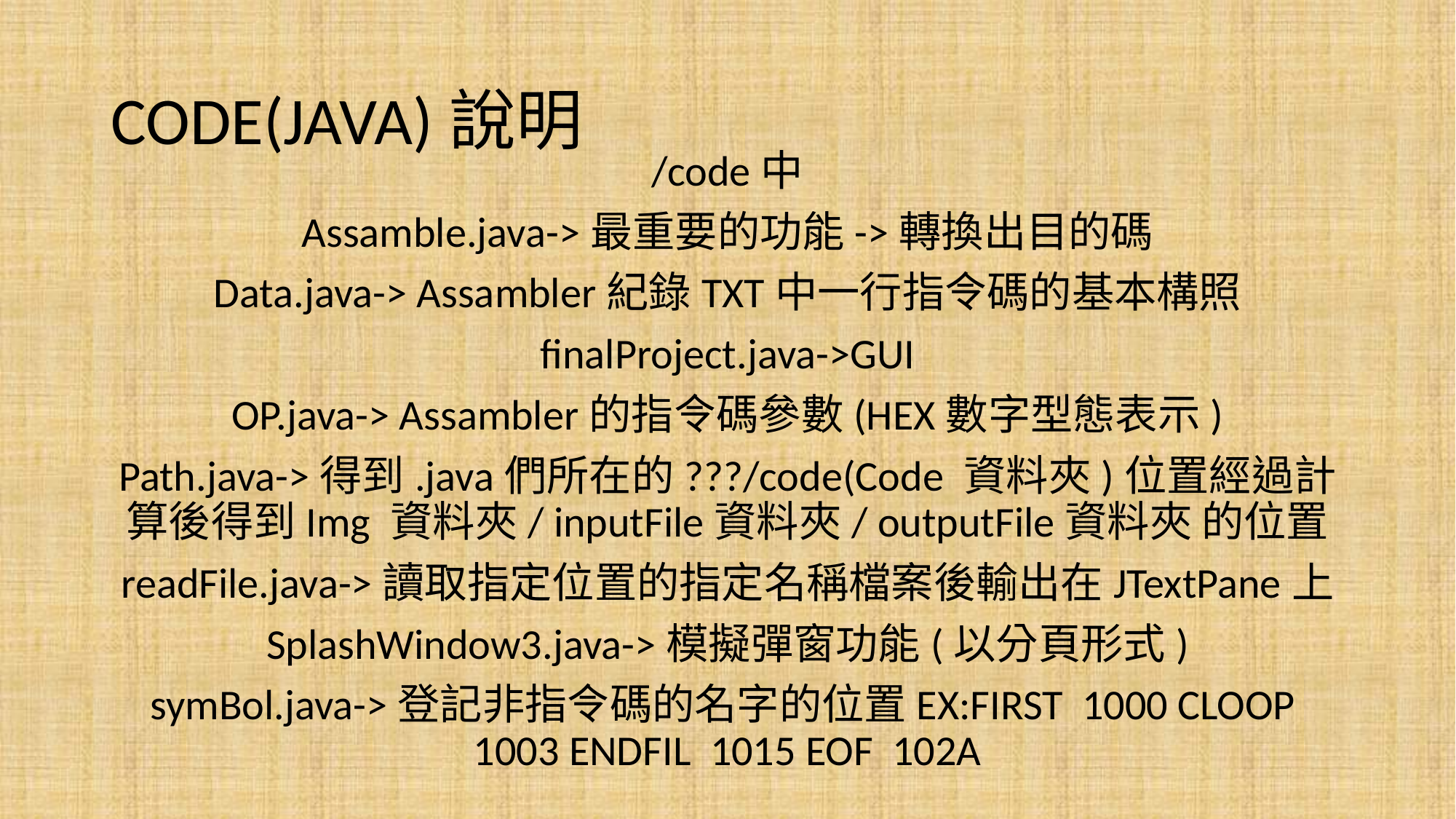

# CODE(JAVA)說明
/code中
Assamble.java->最重要的功能->轉換出目的碼
Data.java-> Assambler紀錄TXT中一行指令碼的基本構照
finalProject.java->GUI
OP.java-> Assambler的指令碼參數(HEX數字型態表示)
Path.java->得到.java們所在的???/code(Code 資料夾)位置經過計算後得到Img 資料夾/ inputFile資料夾/ outputFile資料夾 的位置
readFile.java->讀取指定位置的指定名稱檔案後輸出在JTextPane上
SplashWindow3.java->模擬彈窗功能(以分頁形式)
symBol.java->登記非指令碼的名字的位置EX:FIRST  1000 CLOOP  1003 ENDFIL  1015 EOF  102A